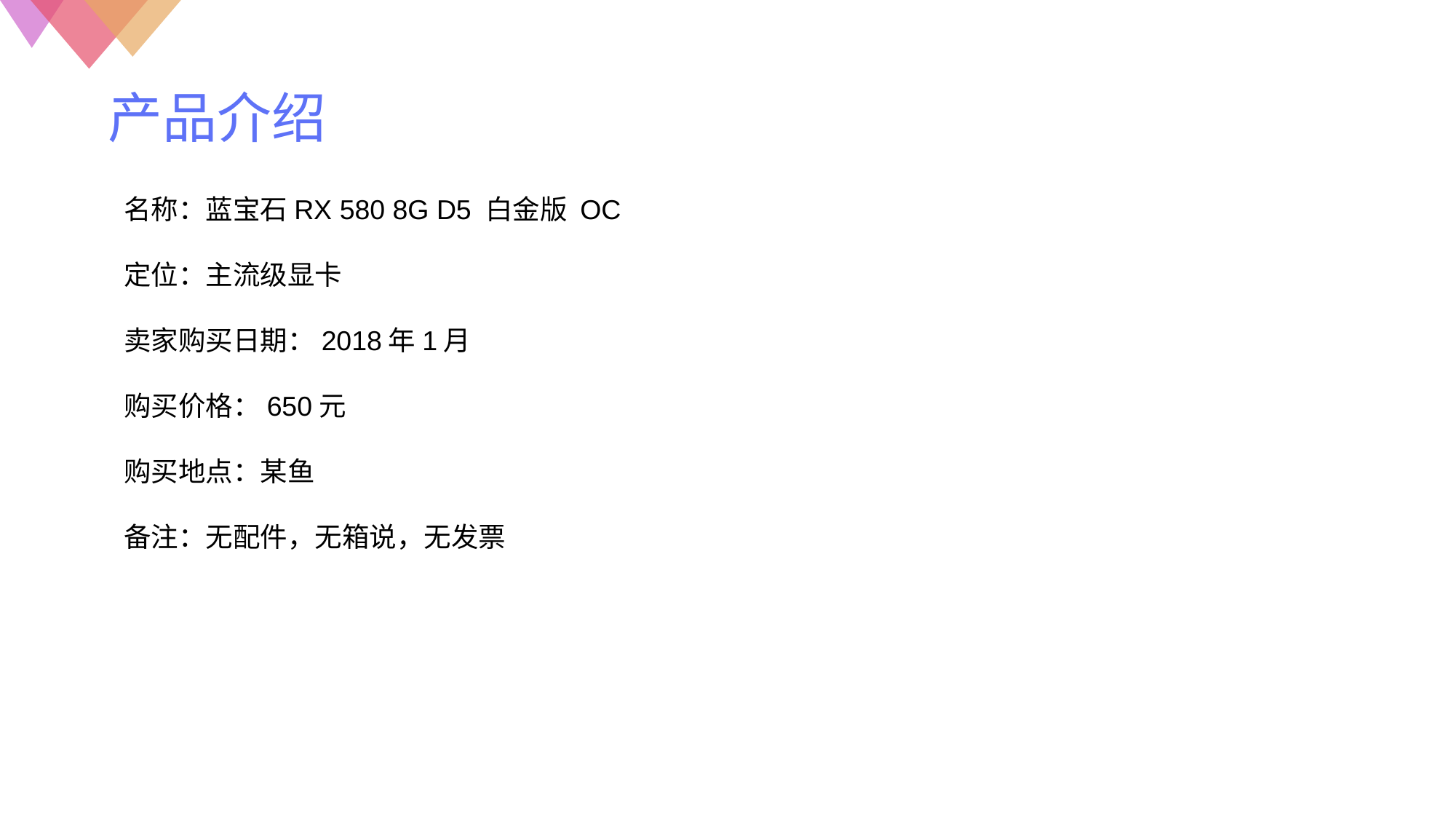

产品介绍
名称：蓝宝石RX 580 8G D5 白金版 OC

定位：主流级显卡

卖家购买日期：2018年1月

购买价格：650元

购买地点：某鱼

备注：无配件，无箱说，无发票